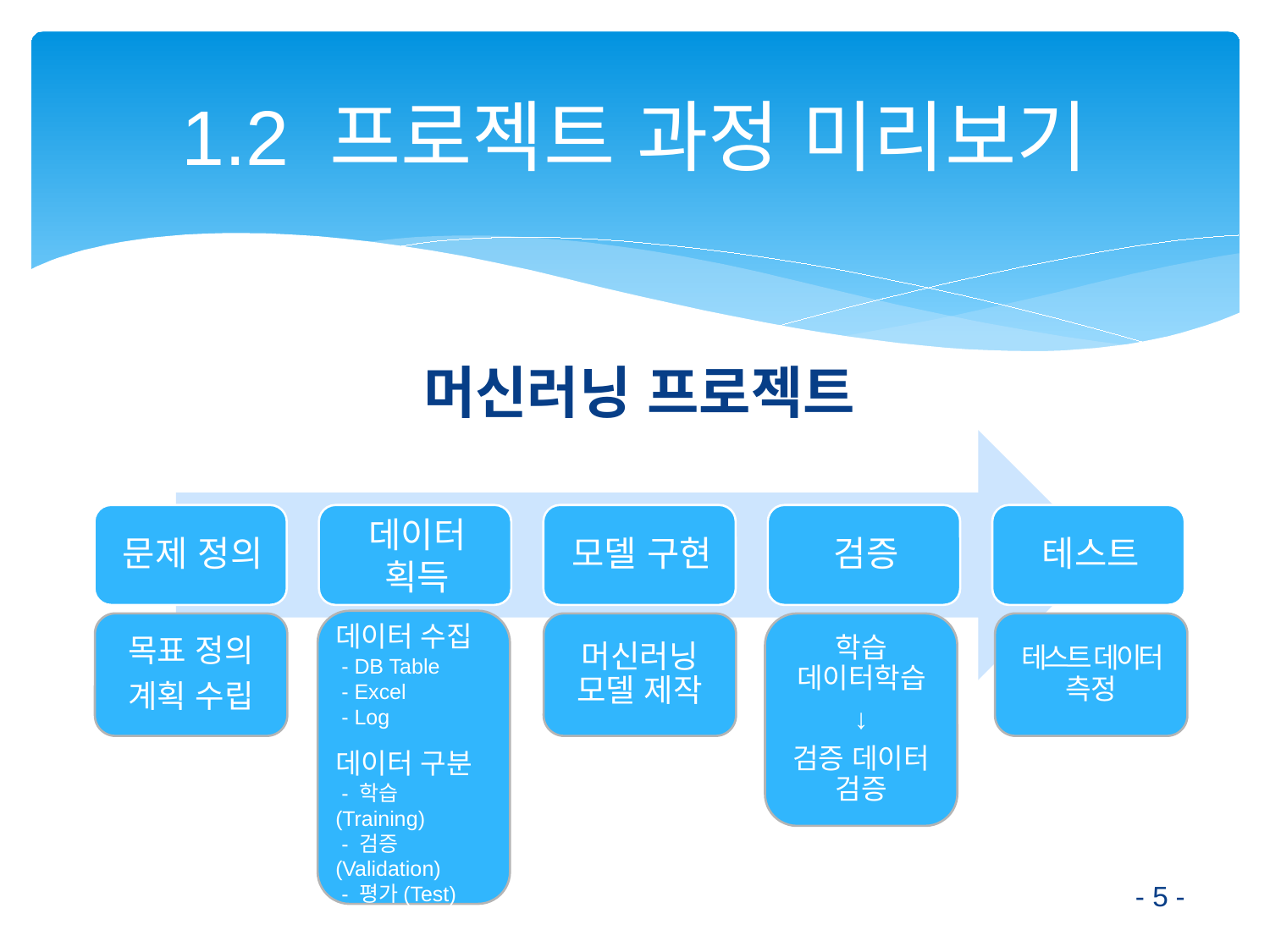

# 1.2 프로젝트 과정 미리보기
머신러닝 프로젝트
문제 정의
데이터
획득
모델 구현
검증
테스트

데이터 수집
 - DB Table
 - Excel
 - Log
데이터 구분
 - 학습(Training)
 - 검증(Validation)
 - 평가(Test)

목표 정의
계획 수립

머신러닝 모델 제작

학습 데이터학습
↓
검증 데이터 검증

테스트 데이터 측정
- 5 -